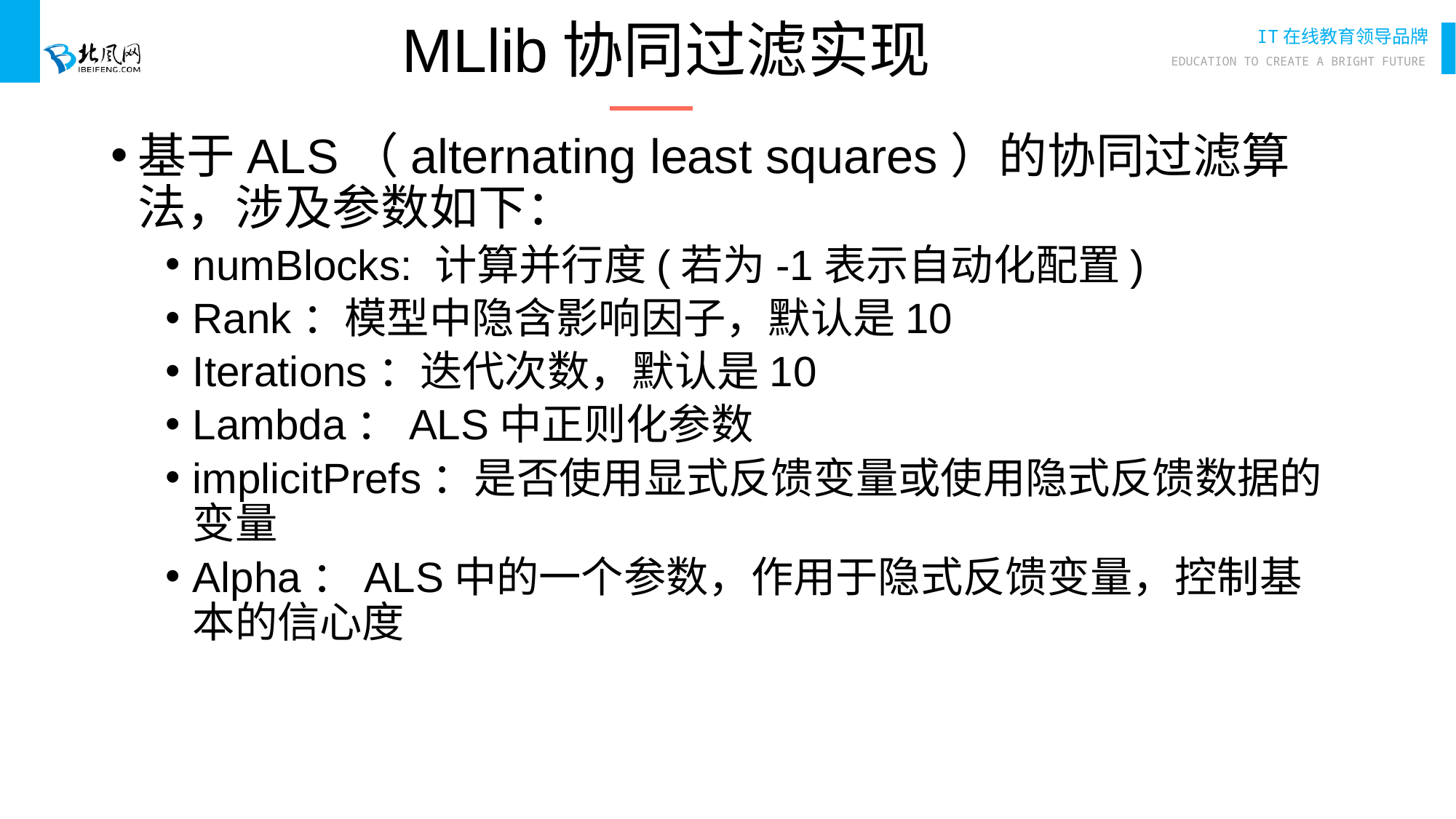

# MLlib协同过滤实现
基于ALS（alternating least squares）的协同过滤算法，涉及参数如下：
numBlocks: 计算并行度(若为-1表示自动化配置)
Rank：模型中隐含影响因子，默认是10
Iterations：迭代次数，默认是10
Lambda：ALS中正则化参数
implicitPrefs：是否使用显式反馈变量或使用隐式反馈数据的变量
Alpha：ALS中的一个参数，作用于隐式反馈变量，控制基本的信心度